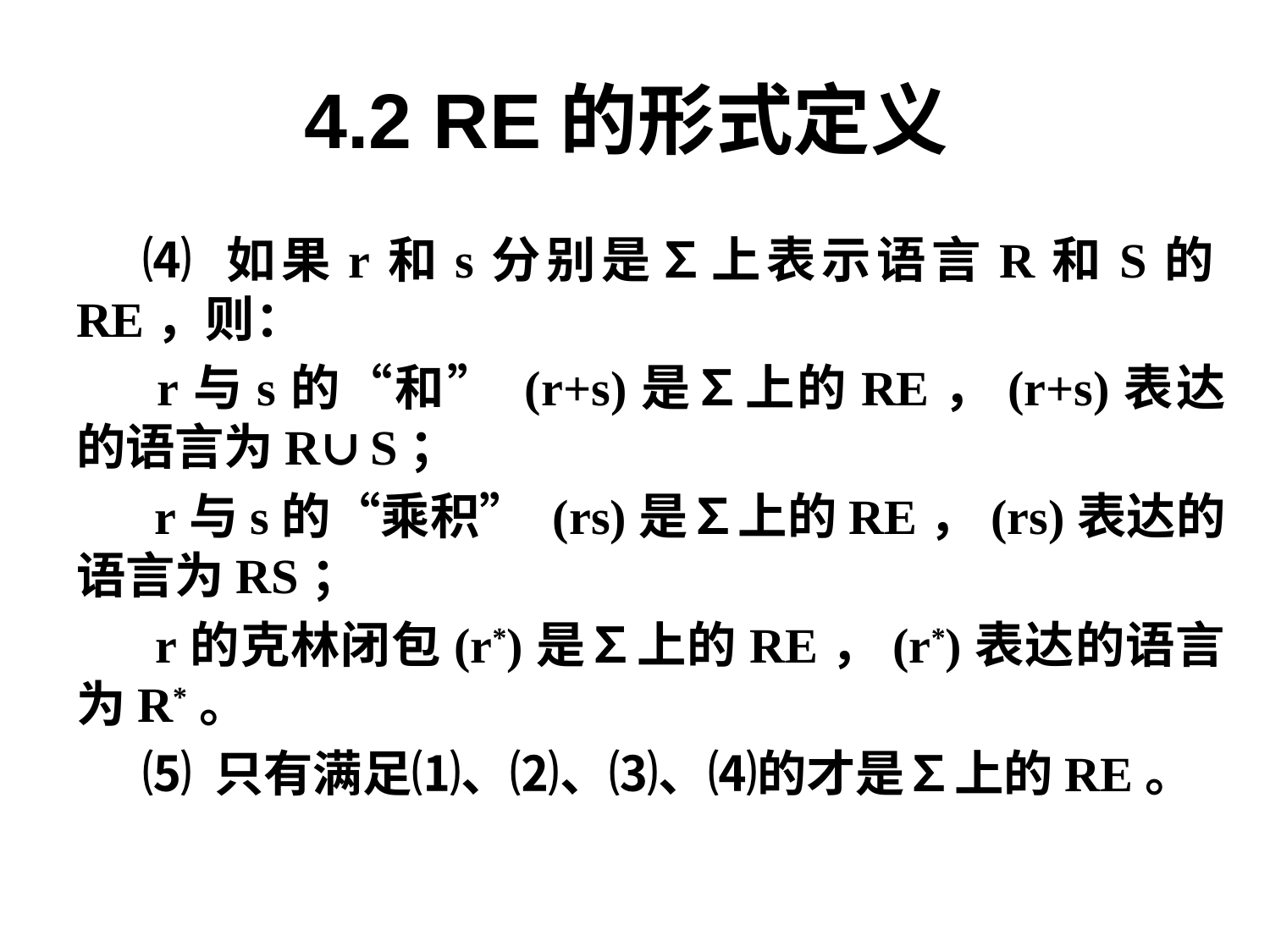

# 4.2 RE的形式定义
⑷ 如果r和s分别是∑上表示语言R和S的RE，则：
 r与s的“和” (r+s)是∑上的RE，(r+s)表达的语言为R∪S；
 r与s的“乘积” (rs)是∑上的RE，(rs)表达的语言为RS；
 r的克林闭包(r*)是∑上的RE，(r*)表达的语言为R*。
⑸ 只有满足⑴、⑵、⑶、⑷的才是∑上的RE。

10